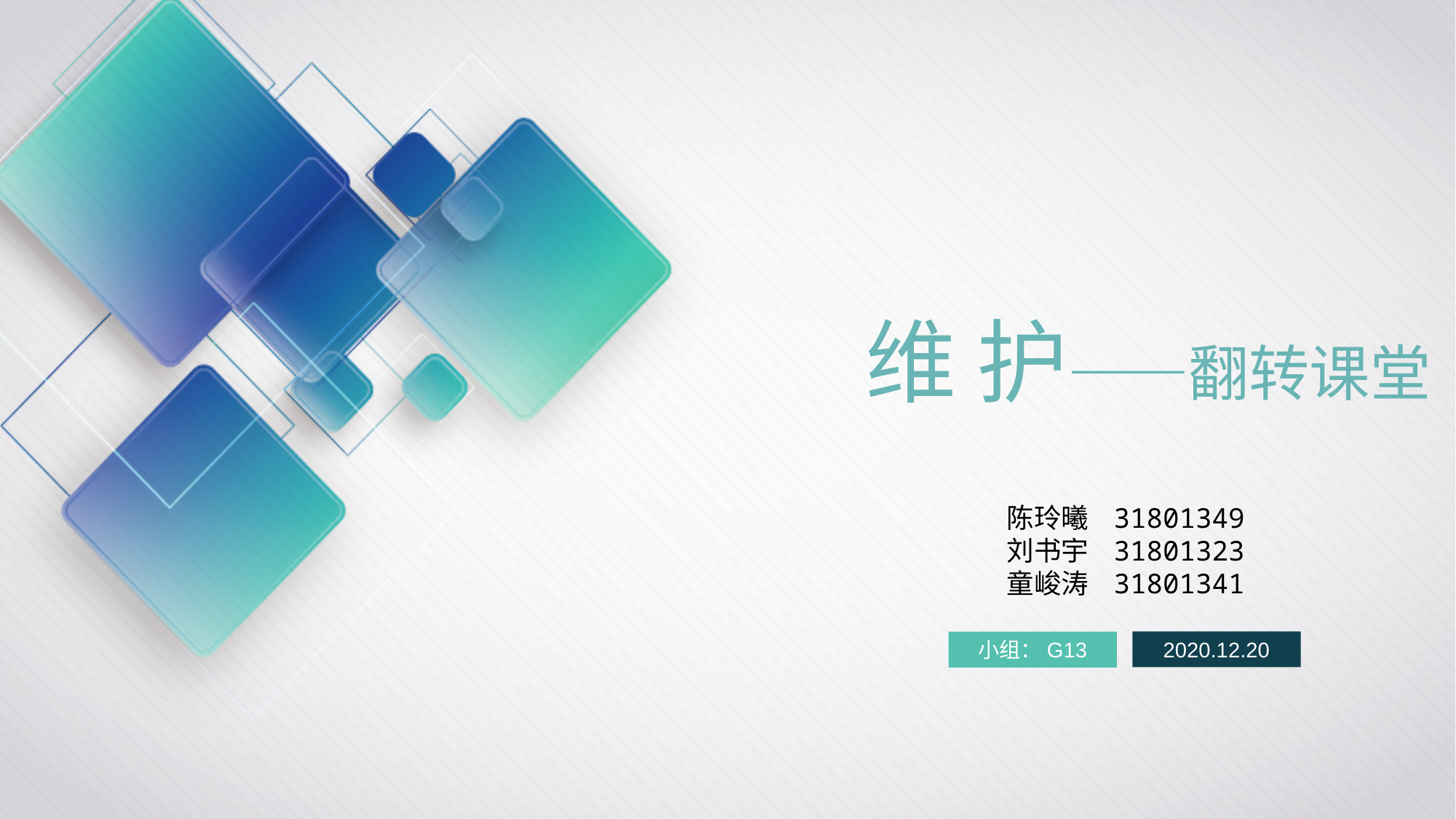

维 护——翻转课堂
陈玲曦   31801349
刘书宇   31801323
童峻涛   31801341
2020.12.20
小组：G13